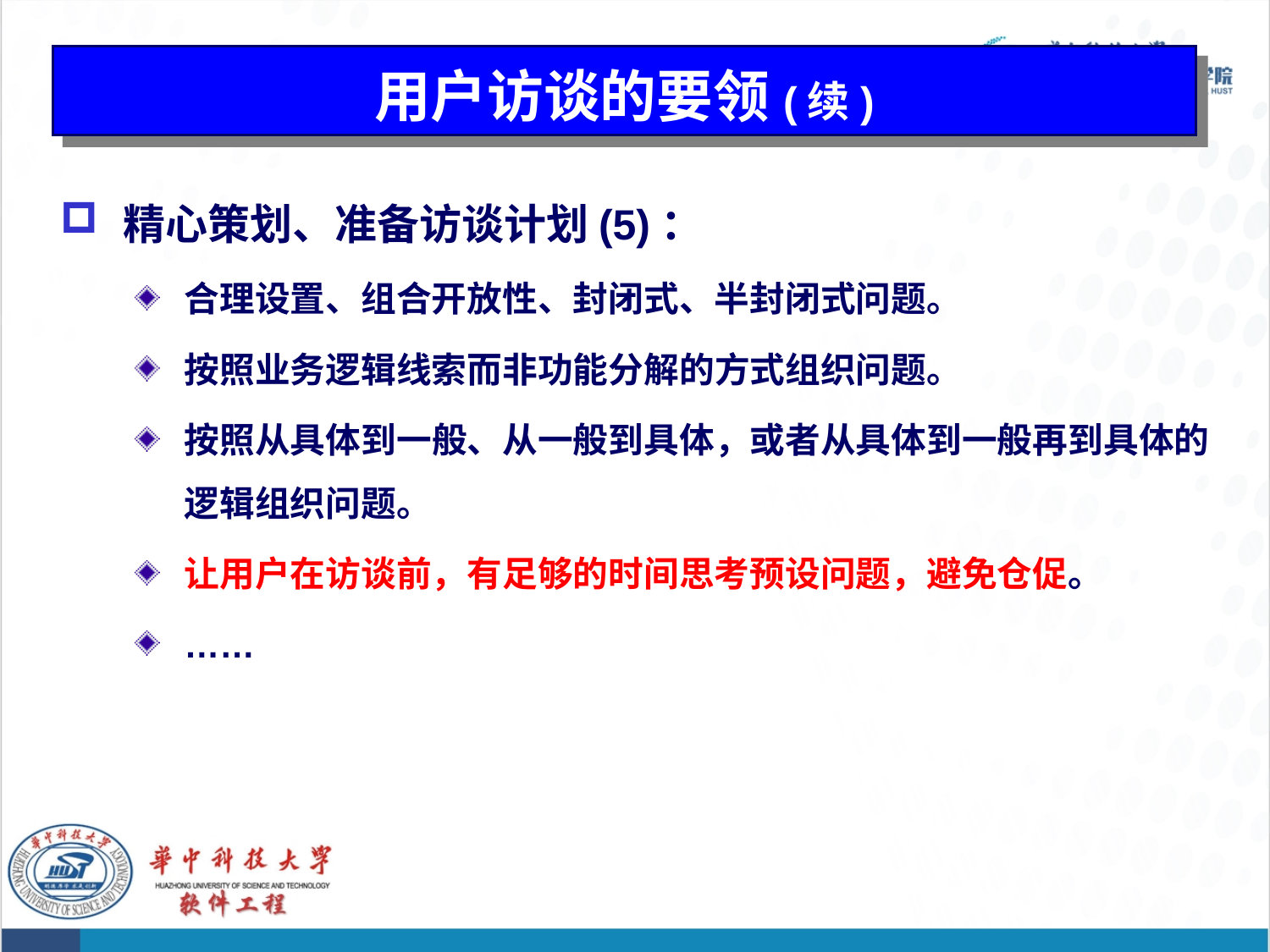

# 用户访谈的要领(续)
精心策划、准备访谈计划(5)：
合理设置、组合开放性、封闭式、半封闭式问题。
按照业务逻辑线索而非功能分解的方式组织问题。
按照从具体到一般、从一般到具体，或者从具体到一般再到具体的逻辑组织问题。
让用户在访谈前，有足够的时间思考预设问题，避免仓促。
……